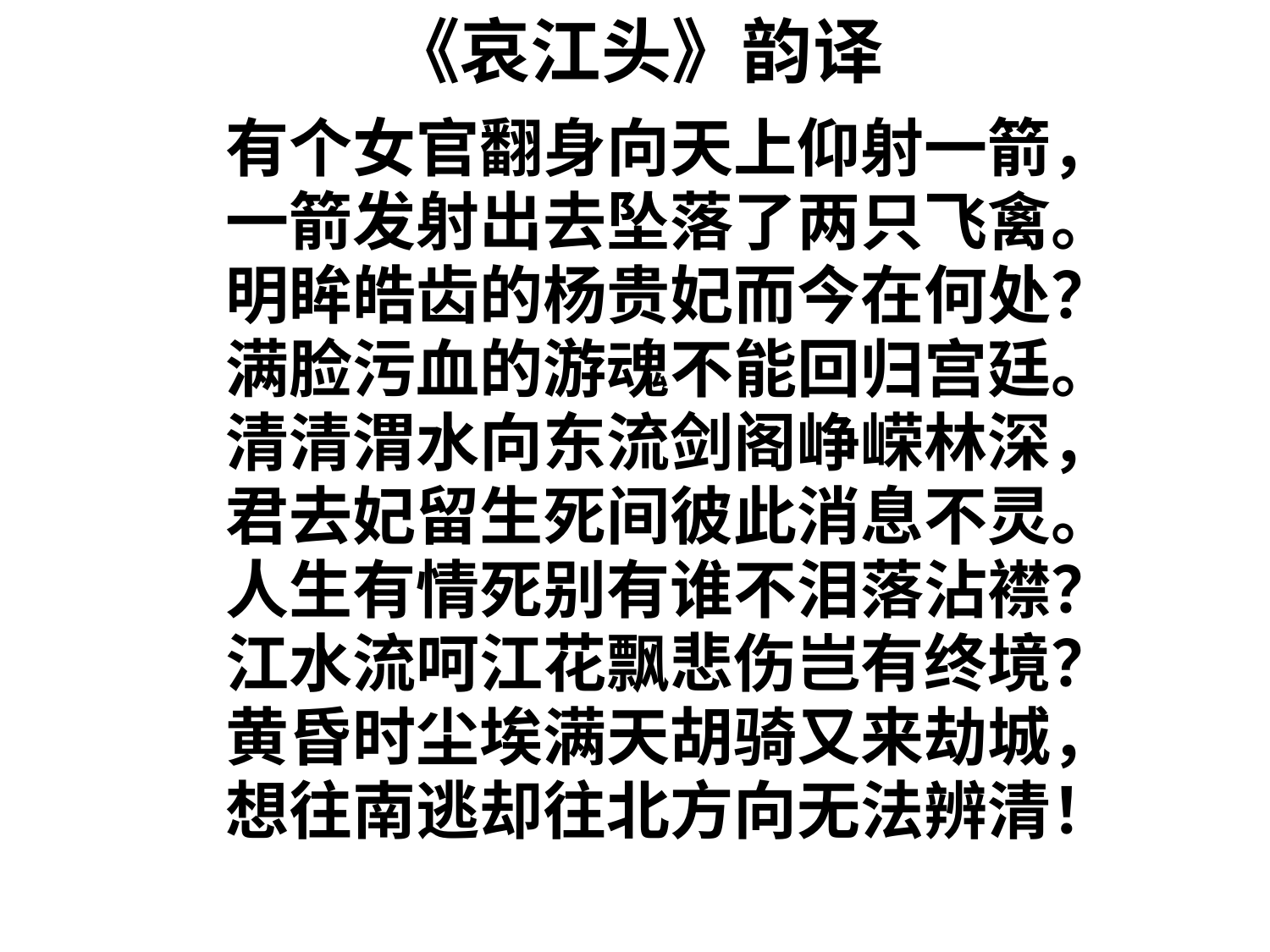

# 《哀江头》韵译
有个女官翻身向天上仰射一箭，
一箭发射出去坠落了两只飞禽。
明眸皓齿的杨贵妃而今在何处？
满脸污血的游魂不能回归宫廷。
清清渭水向东流剑阁峥嵘林深，
君去妃留生死间彼此消息不灵。
人生有情死别有谁不泪落沾襟？
江水流呵江花飘悲伤岂有终境？
黄昏时尘埃满天胡骑又来劫城，
想往南逃却往北方向无法辨清！